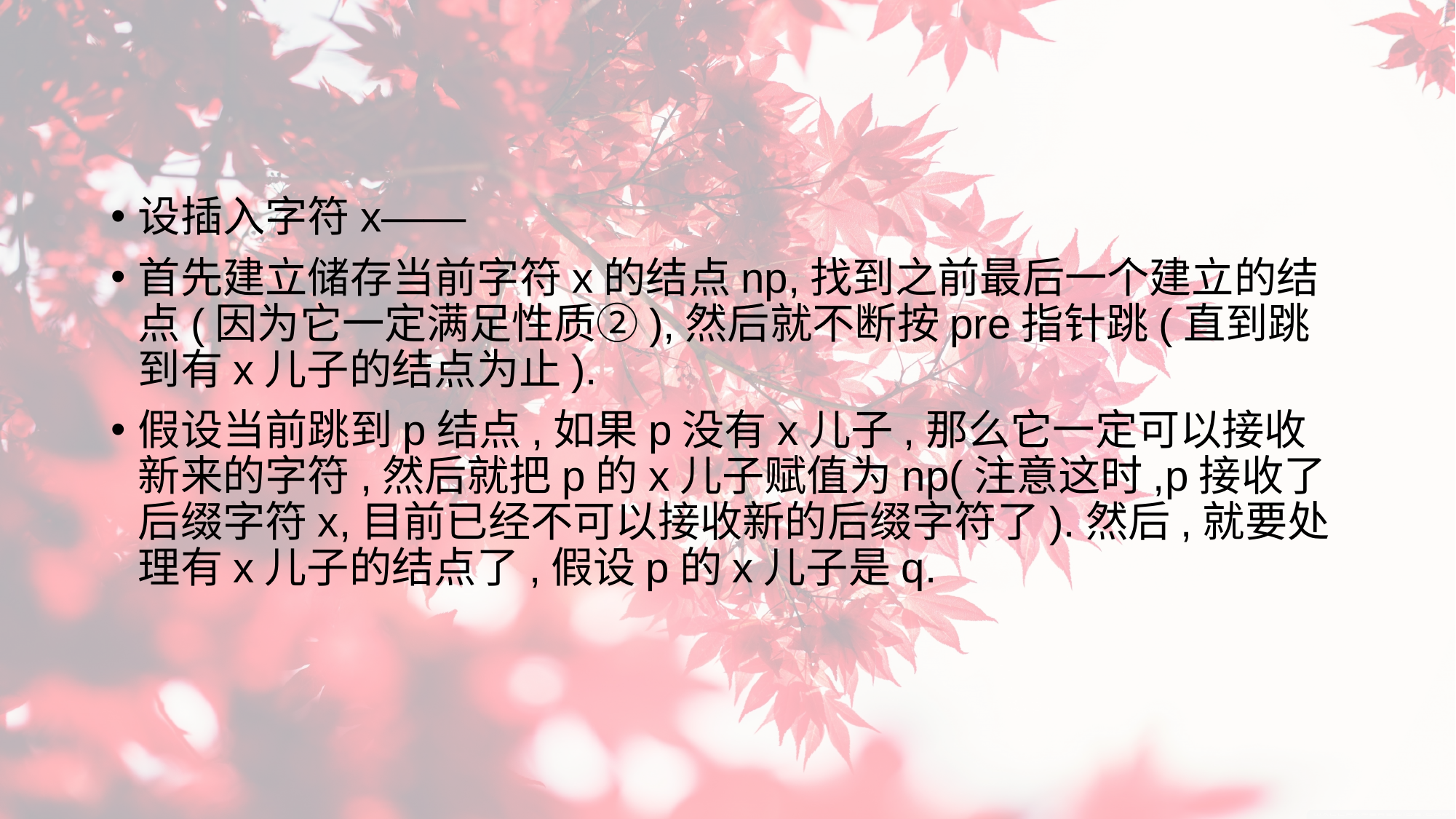

设插入字符x——
首先建立储存当前字符x的结点np,找到之前最后一个建立的结点(因为它一定满足性质②),然后就不断按pre指针跳(直到跳到有x儿子的结点为止).
假设当前跳到p结点,如果p没有x儿子,那么它一定可以接收新来的字符,然后就把p的x儿子赋值为np(注意这时,p接收了后缀字符x,目前已经不可以接收新的后缀字符了).然后,就要处理有x儿子的结点了,假设p的x儿子是q.